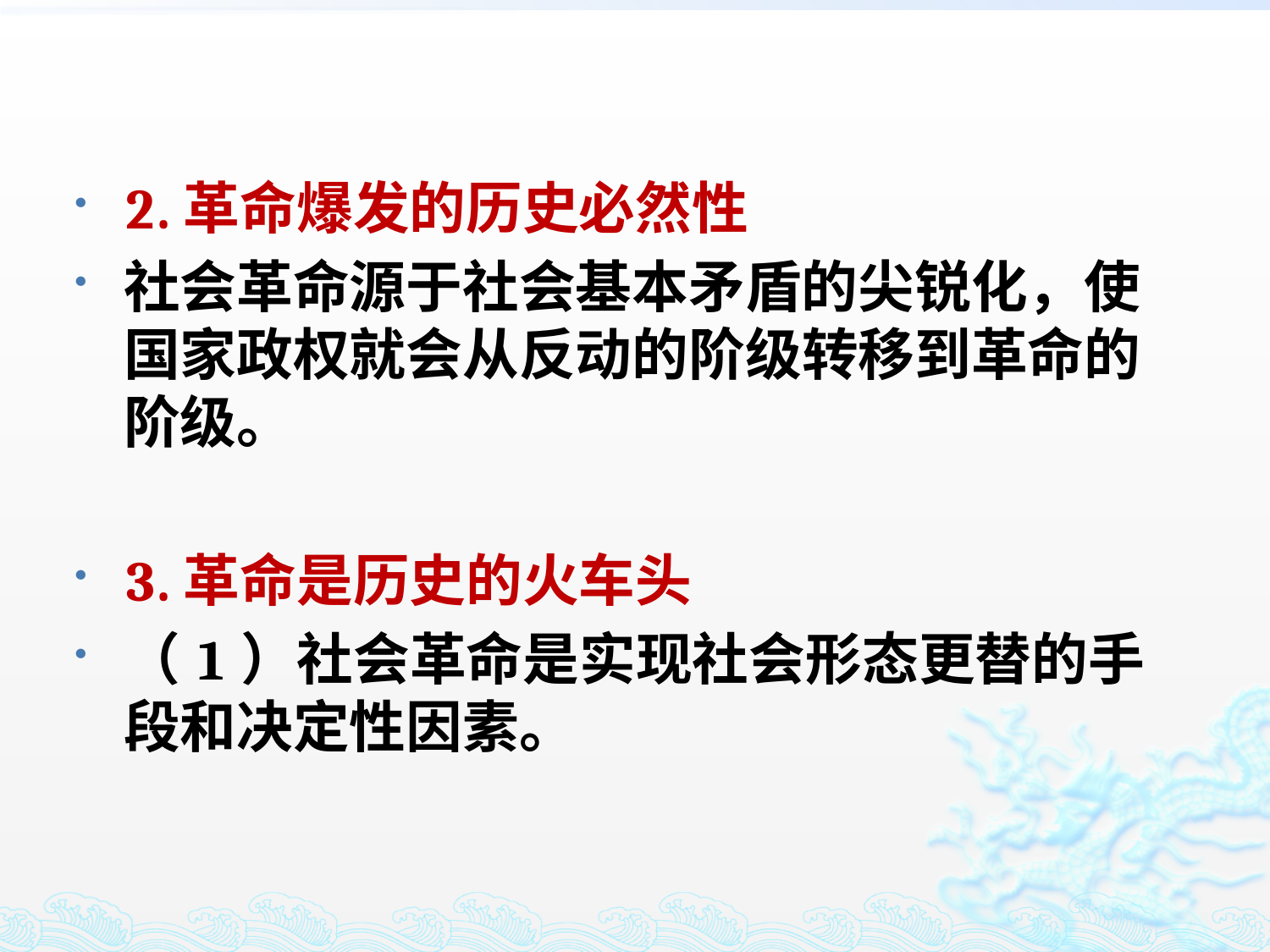

2.革命爆发的历史必然性
社会革命源于社会基本矛盾的尖锐化，使国家政权就会从反动的阶级转移到革命的阶级。

3.革命是历史的火车头
（1）社会革命是实现社会形态更替的手段和决定性因素。